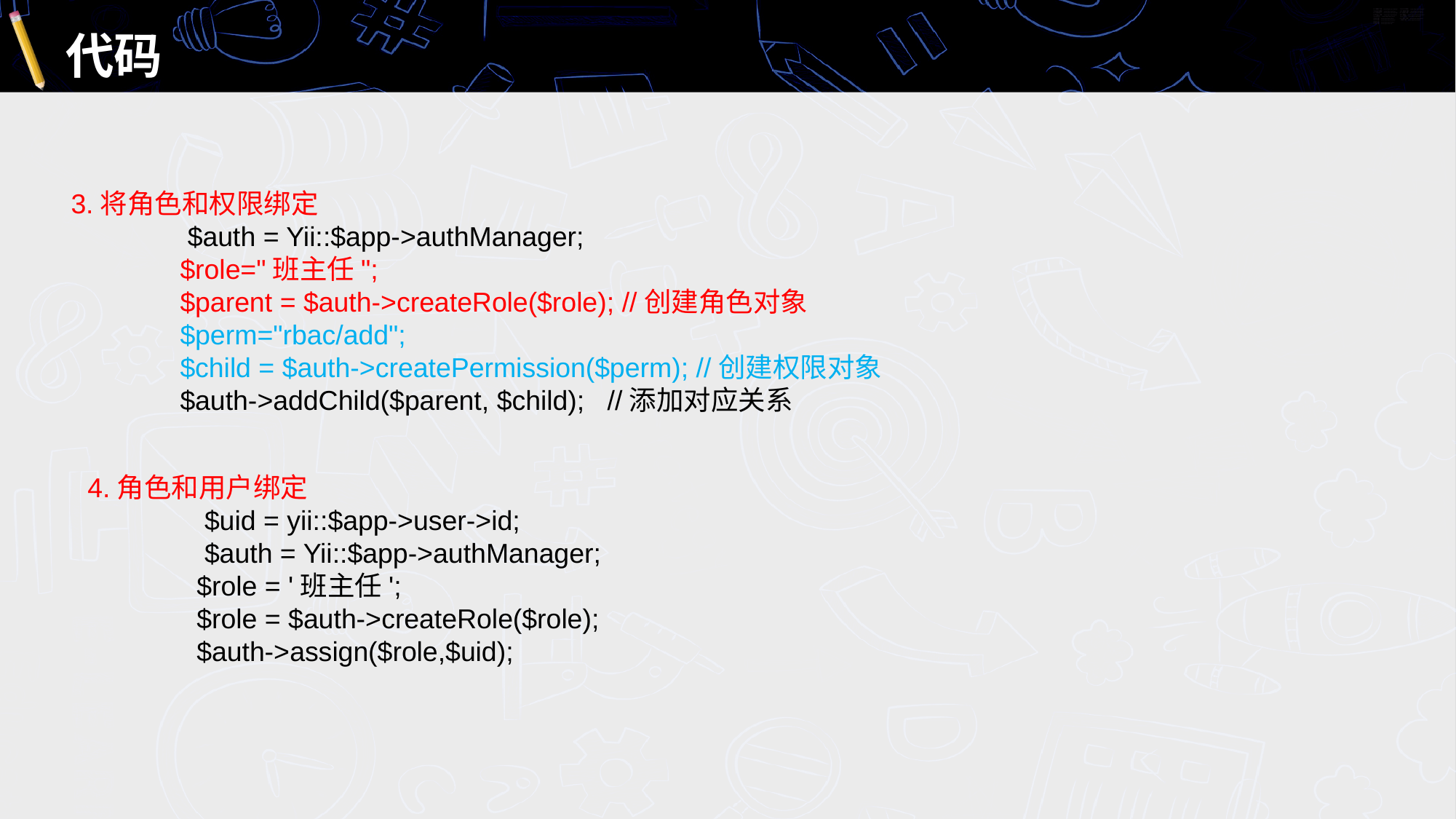

# 代码
3.将角色和权限绑定
	 $auth = Yii::$app->authManager;
	$role="班主任";
	$parent = $auth->createRole($role); //创建角色对象
	$perm="rbac/add";
	$child = $auth->createPermission($perm); //创建权限对象
	$auth->addChild($parent, $child);   //添加对应关系
4.角色和用户绑定
	 $uid = yii::$app->user->id;
	 $auth = Yii::$app->authManager;
	$role = '班主任';
	$role = $auth->createRole($role);
	$auth->assign($role,$uid);